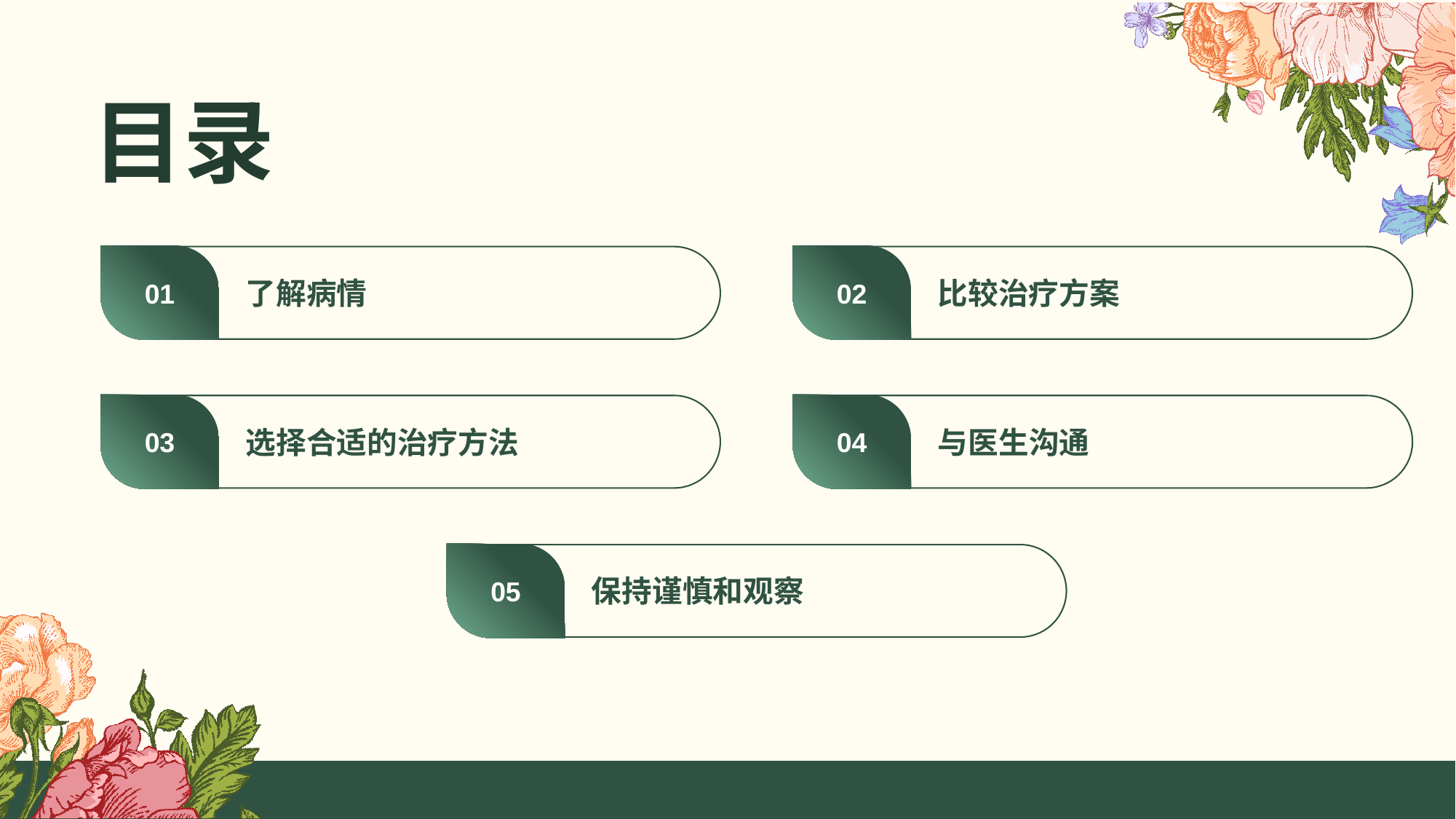

目录
01
02

了解病情
比较治疗方案
03
04

选择合适的治疗方法
与医生沟通
05

保持谨慎和观察